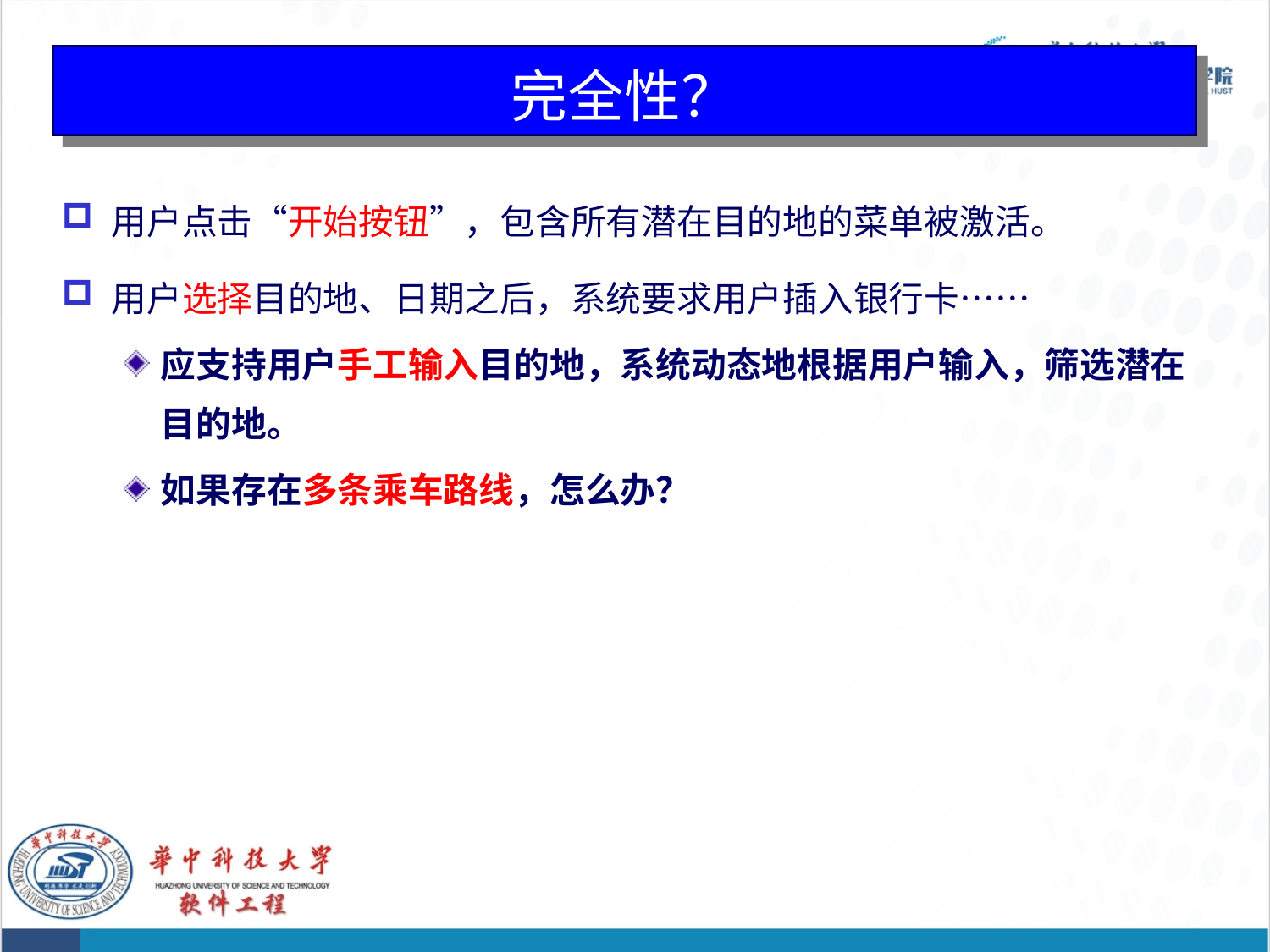

# 完全性？
用户点击“开始按钮”，包含所有潜在目的地的菜单被激活。
用户选择目的地、日期之后，系统要求用户插入银行卡……
应支持用户手工输入目的地，系统动态地根据用户输入，筛选潜在目的地。
如果存在多条乘车路线，怎么办？